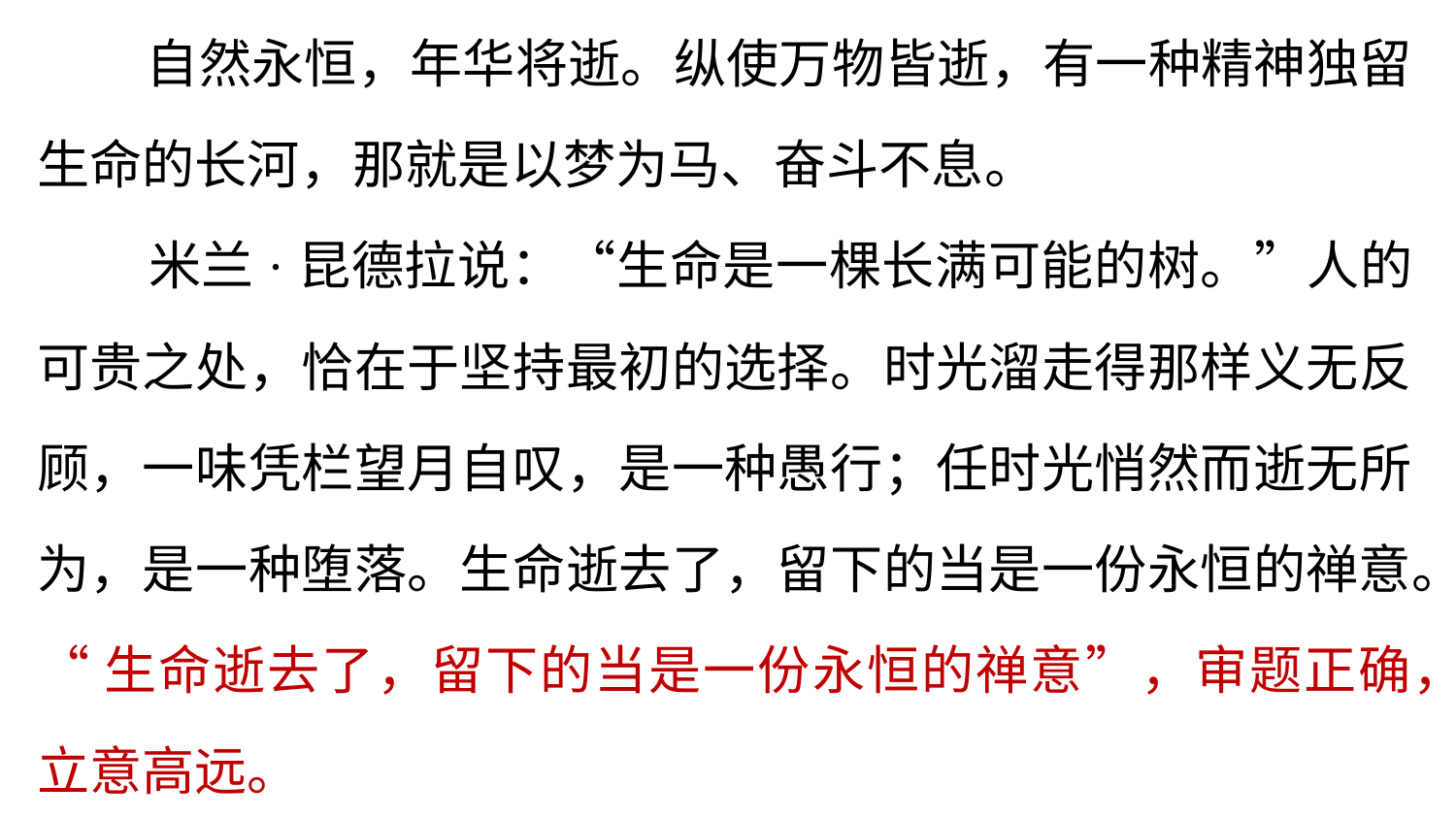

自然永恒，年华将逝。纵使万物皆逝，有一种精神独留生命的长河，那就是以梦为马、奋斗不息。
        米兰·昆德拉说：“生命是一棵长满可能的树。”人的可贵之处，恰在于坚持最初的选择。时光溜走得那样义无反顾，一味凭栏望月自叹，是一种愚行；任时光悄然而逝无所为，是一种堕落。生命逝去了，留下的当是一份永恒的禅意。
“生命逝去了，留下的当是一份永恒的禅意”，审题正确，立意高远。